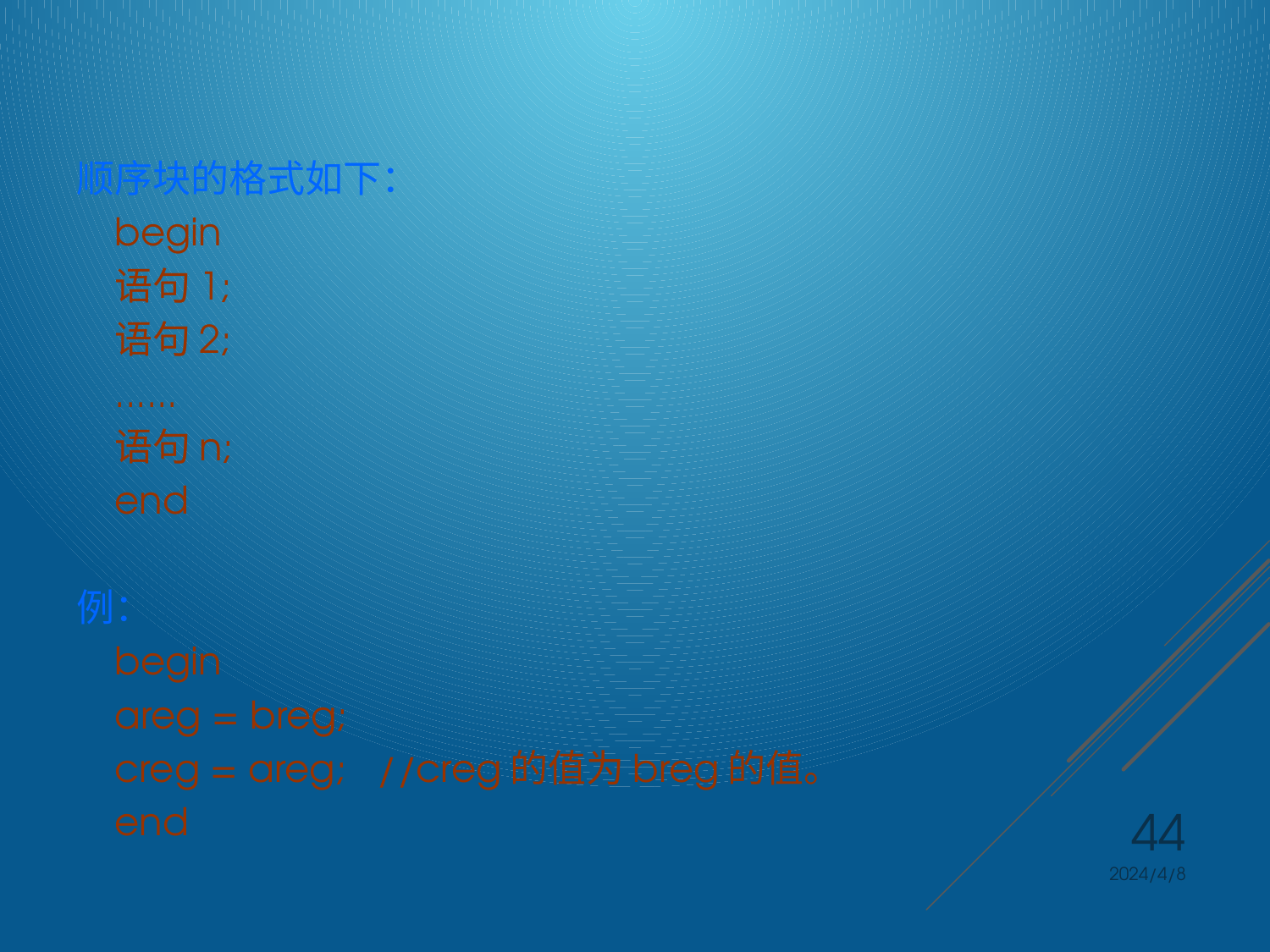

顺序块的格式如下：
		begin
			语句1;
			语句2;
			......
			语句n;
		end

例：
		begin
			areg = breg;
			creg = areg;   //creg的值为breg的值。
		end
44
2024/4/8